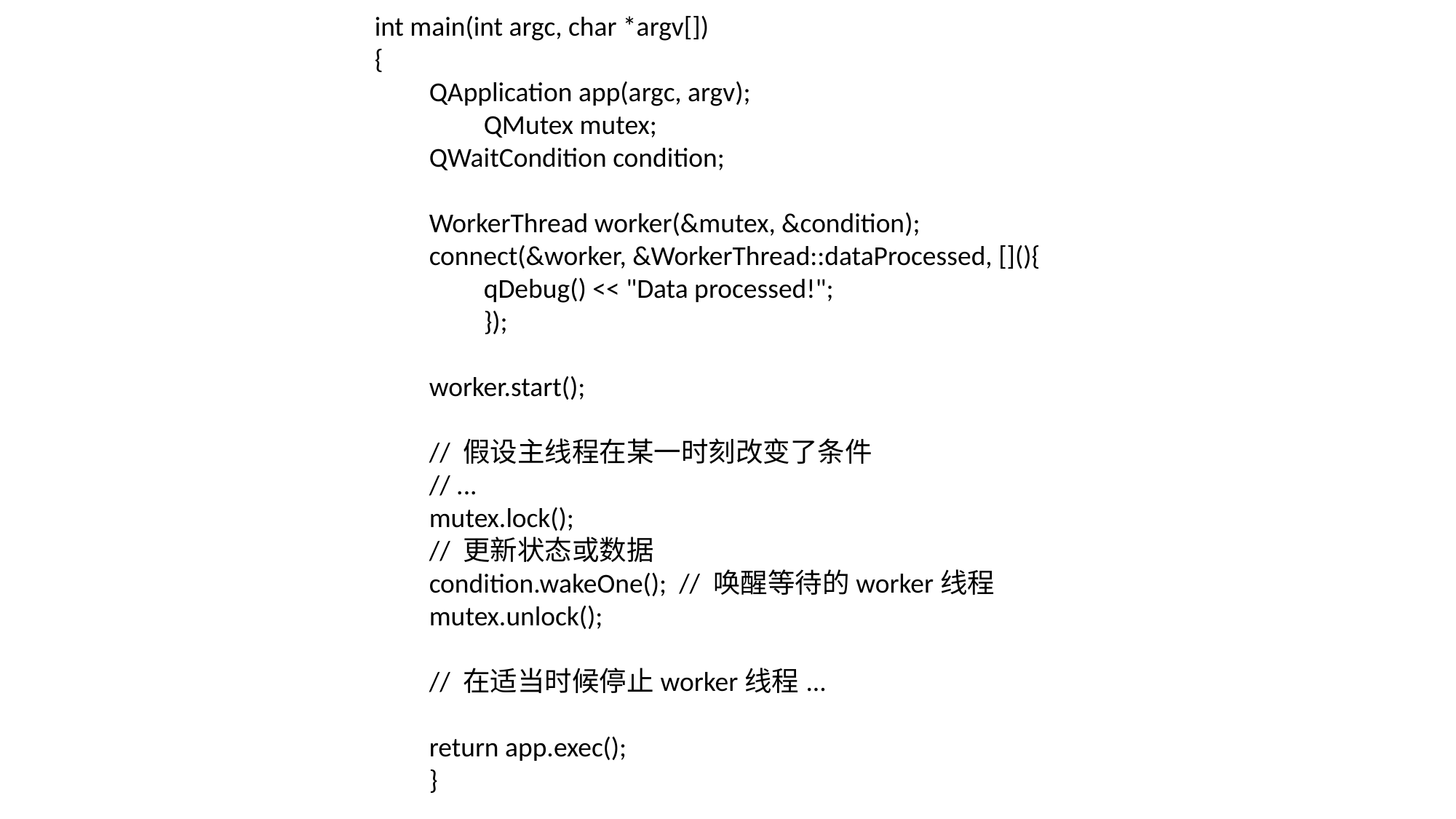

int main(int argc, char *argv[])
{
QApplication app(argc, argv);
QMutex mutex;
QWaitCondition condition;

WorkerThread worker(&mutex, &condition);
connect(&worker, &WorkerThread::dataProcessed, [](){
qDebug() << "Data processed!";
});

worker.start();

// 假设主线程在某一时刻改变了条件
// ...
mutex.lock();
// 更新状态或数据
condition.wakeOne();  // 唤醒等待的worker线程
mutex.unlock();

// 在适当时候停止worker线程...

return app.exec();
}